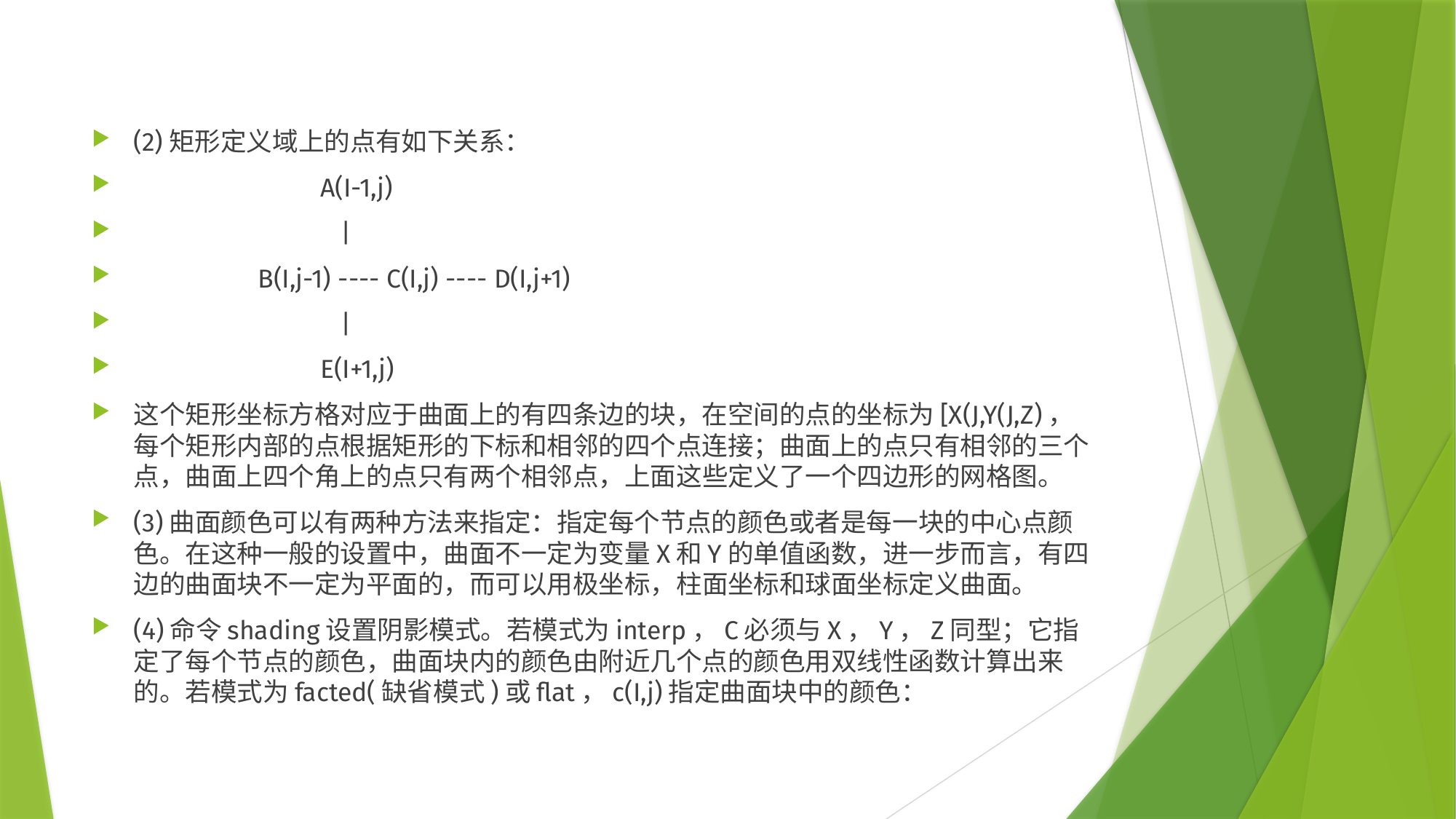

(2)矩形定义域上的点有如下关系：
                           A(I-1,j)
                              |
                  B(I,j-1) ---- C(I,j) ---- D(I,j+1)
                              |
                           E(I+1,j)
这个矩形坐标方格对应于曲面上的有四条边的块，在空间的点的坐标为[X(J,Y(J,Z)，每个矩形内部的点根据矩形的下标和相邻的四个点连接；曲面上的点只有相邻的三个点，曲面上四个角上的点只有两个相邻点，上面这些定义了一个四边形的网格图。
(3)曲面颜色可以有两种方法来指定：指定每个节点的颜色或者是每一块的中心点颜色。在这种一般的设置中，曲面不一定为变量X和Y的单值函数，进一步而言，有四边的曲面块不一定为平面的，而可以用极坐标，柱面坐标和球面坐标定义曲面。
(4)命令shading设置阴影模式。若模式为interp，C必须与X，Y，Z同型；它指定了每个节点的颜色，曲面块内的颜色由附近几个点的颜色用双线性函数计算出来的。若模式为facted(缺省模式)或flat，c(I,j)指定曲面块中的颜色：